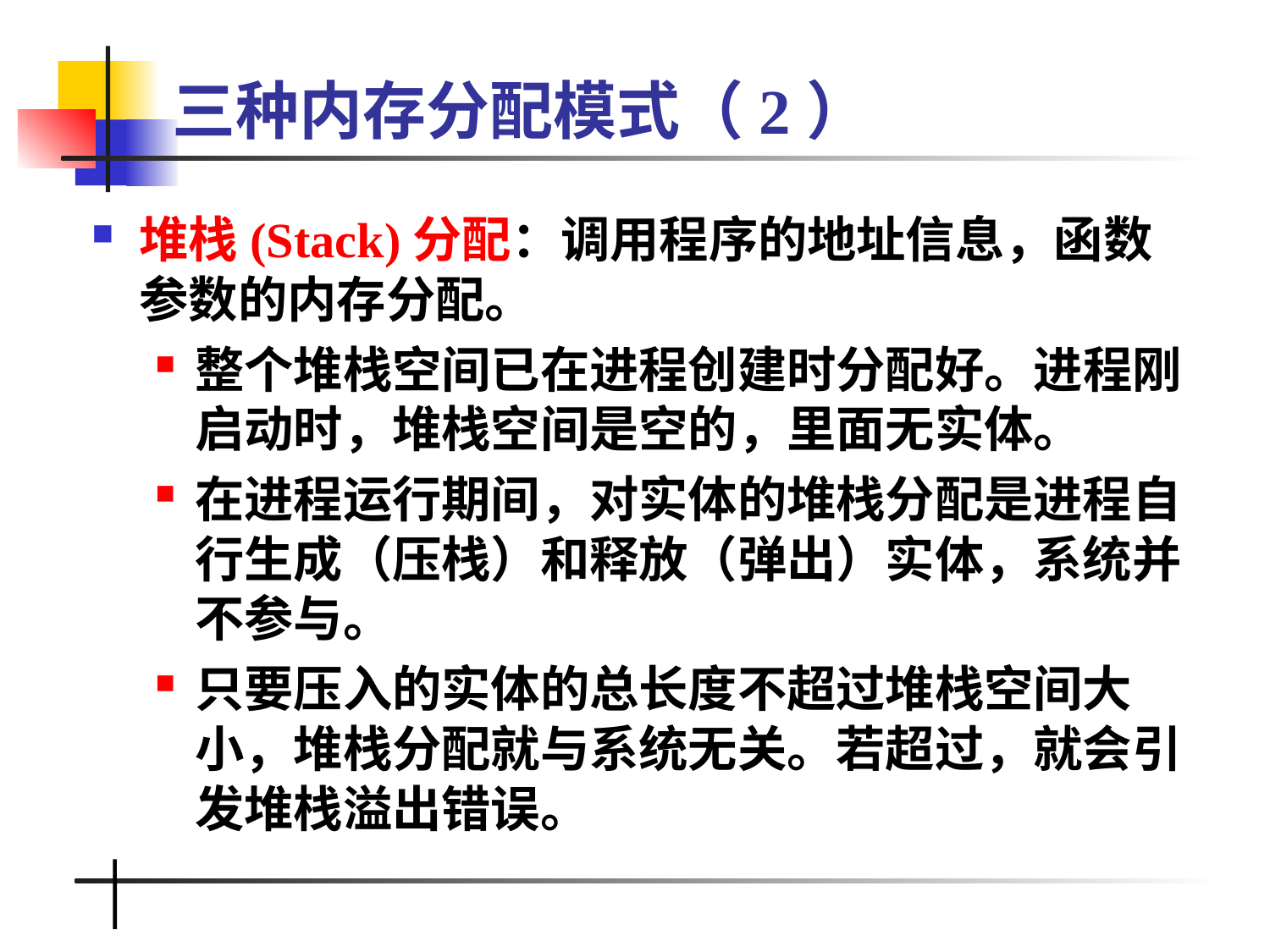

# 三种内存分配模式（2）
堆栈(Stack)分配：调用程序的地址信息，函数参数的内存分配。
整个堆栈空间已在进程创建时分配好。进程刚启动时，堆栈空间是空的，里面无实体。
在进程运行期间，对实体的堆栈分配是进程自行生成（压栈）和释放（弹出）实体，系统并不参与。
只要压入的实体的总长度不超过堆栈空间大小，堆栈分配就与系统无关。若超过，就会引发堆栈溢出错误。